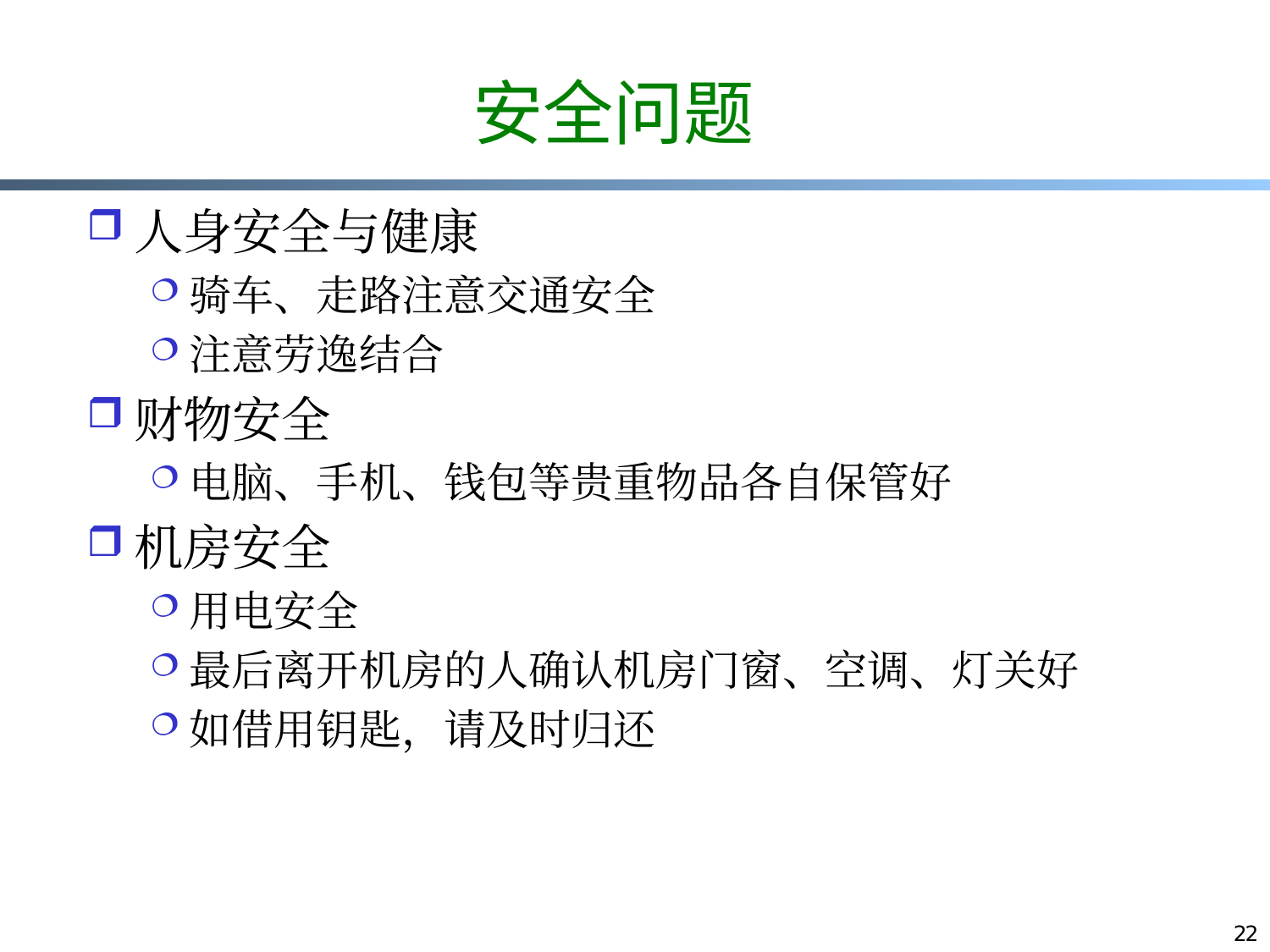

# 安全问题
人身安全与健康
骑车、走路注意交通安全
注意劳逸结合
财物安全
电脑、手机、钱包等贵重物品各自保管好
机房安全
用电安全
最后离开机房的人确认机房门窗、空调、灯关好
如借用钥匙，请及时归还
22